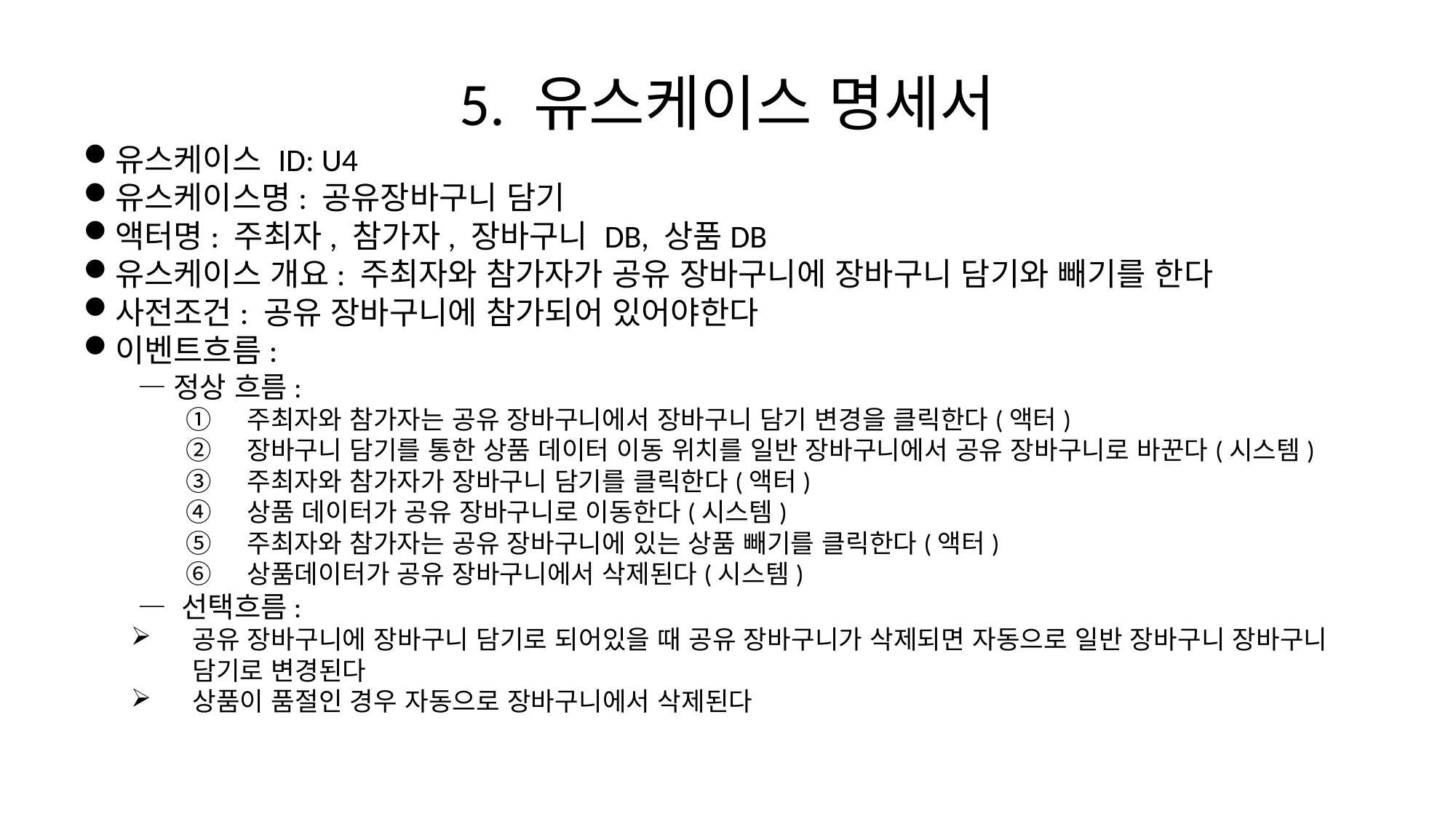

# 5. 유스케이스 명세서
유스케이스 ID: U4
유스케이스명: 공유장바구니 담기
액터명: 주최자, 참가자, 장바구니 DB, 상품DB
유스케이스 개요: 주최자와 참가자가 공유 장바구니에 장바구니 담기와 빼기를 한다
사전조건: 공유 장바구니에 참가되어 있어야한다
이벤트흐름:
―정상 흐름:
주최자와 참가자는 공유 장바구니에서 장바구니 담기 변경을 클릭한다(액터)
장바구니 담기를 통한 상품 데이터 이동 위치를 일반 장바구니에서 공유 장바구니로 바꾼다(시스템)
주최자와 참가자가 장바구니 담기를 클릭한다(액터)
상품 데이터가 공유 장바구니로 이동한다(시스템)
주최자와 참가자는 공유 장바구니에 있는 상품 빼기를 클릭한다(액터)
상품데이터가 공유 장바구니에서 삭제된다(시스템)
― 선택흐름:
공유 장바구니에 장바구니 담기로 되어있을 때 공유 장바구니가 삭제되면 자동으로 일반 장바구니 장바구니 담기로 변경된다
상품이 품절인 경우 자동으로 장바구니에서 삭제된다